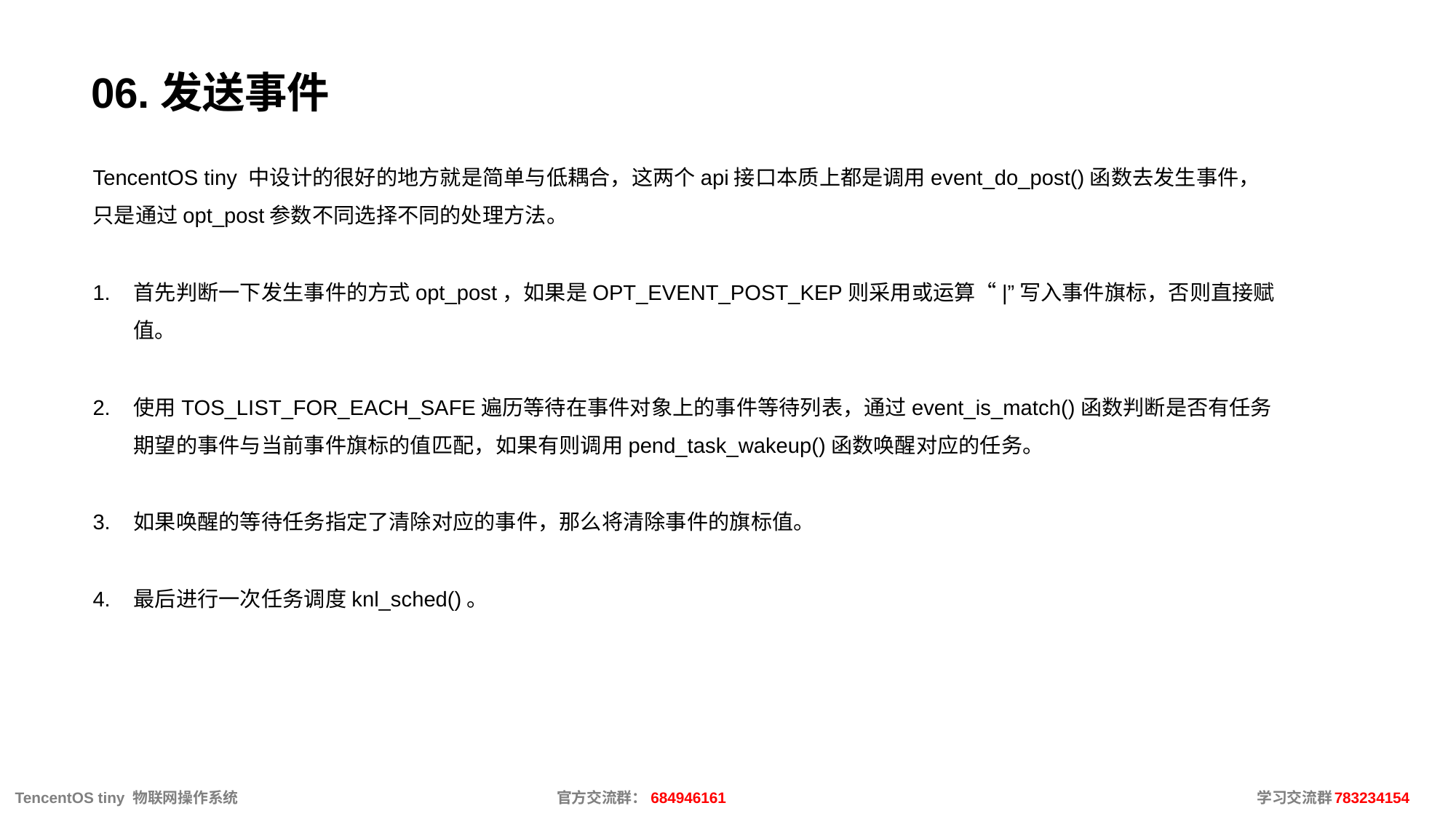

# 06.发送事件
TencentOS tiny 中设计的很好的地方就是简单与低耦合，这两个api接口本质上都是调用event_do_post()函数去发生事件，只是通过opt_post参数不同选择不同的处理方法。

首先判断一下发生事件的方式opt_post，如果是OPT_EVENT_POST_KEP则采用或运算“|”写入事件旗标，否则直接赋值。

使用TOS_LIST_FOR_EACH_SAFE遍历等待在事件对象上的事件等待列表，通过event_is_match()函数判断是否有任务期望的事件与当前事件旗标的值匹配，如果有则调用pend_task_wakeup()函数唤醒对应的任务。

如果唤醒的等待任务指定了清除对应的事件，那么将清除事件的旗标值。

最后进行一次任务调度knl_sched()。

 TencentOS tiny 物联网操作系统			官方交流群：684946161					          学习交流群：783234154